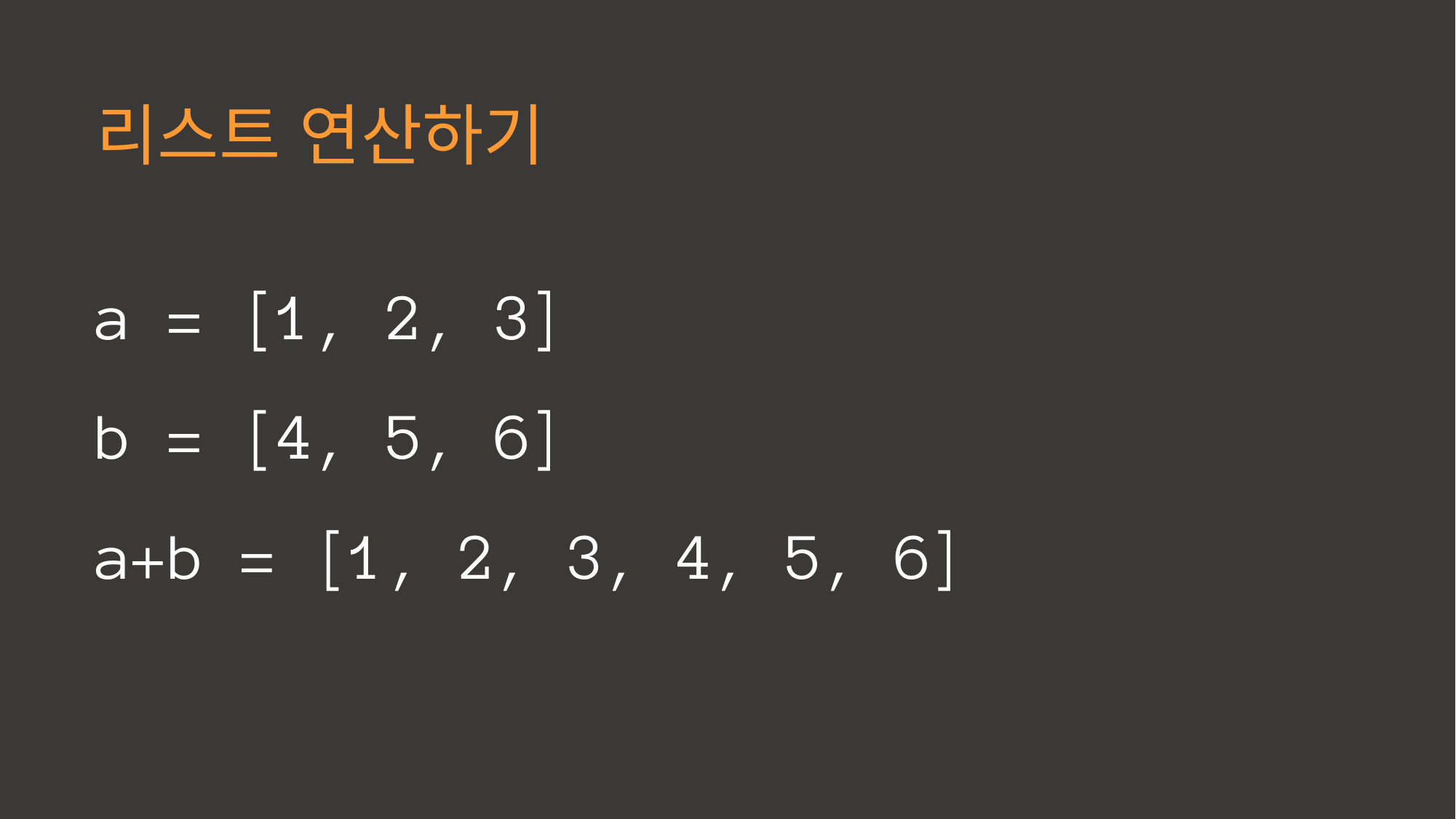

리스트 연산하기
a = [1, 2, 3]
b = [4, 5, 6]
a+b = [1, 2, 3, 4, 5, 6]